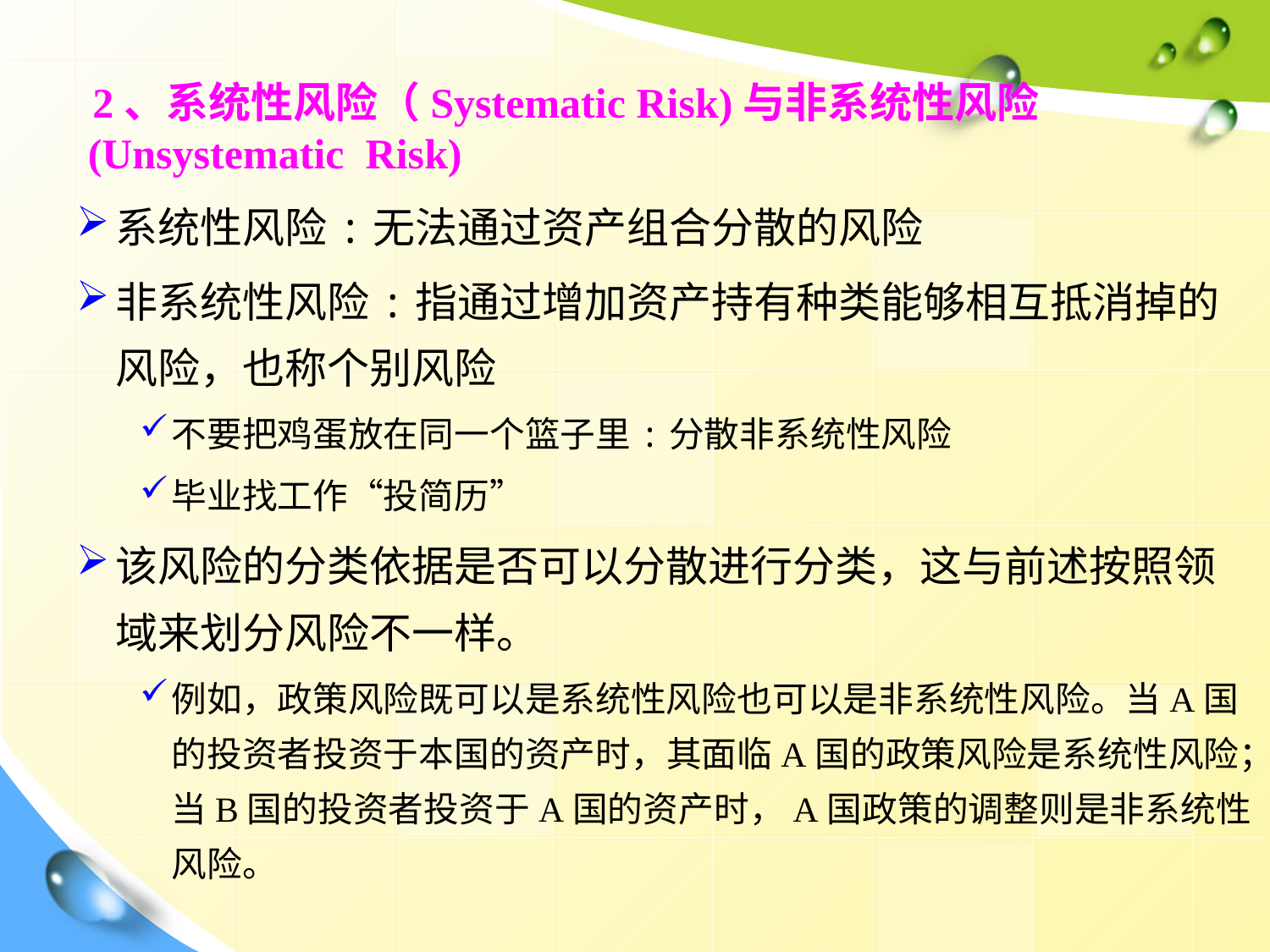

2、系统性风险（Systematic Risk)与非系统性风险(Unsystematic  Risk)
系统性风险:无法通过资产组合分散的风险
非系统性风险:指通过增加资产持有种类能够相互抵消掉的风险，也称个别风险
不要把鸡蛋放在同一个篮子里:分散非系统性风险
毕业找工作“投简历”
该风险的分类依据是否可以分散进行分类，这与前述按照领域来划分风险不一样。
例如，政策风险既可以是系统性风险也可以是非系统性风险。当A国的投资者投资于本国的资产时，其面临A国的政策风险是系统性风险；当B国的投资者投资于A国的资产时，A国政策的调整则是非系统性风险。